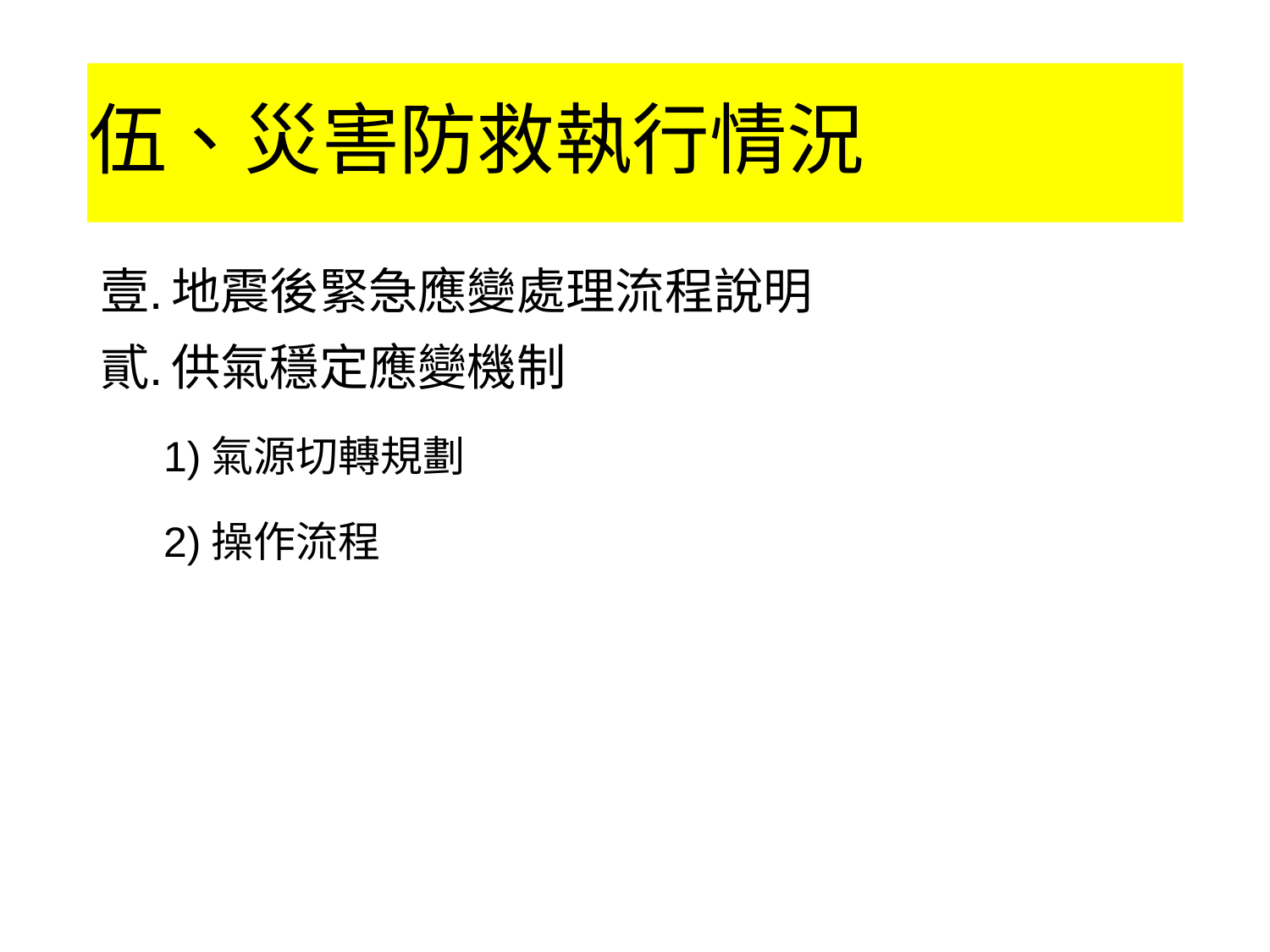

# 伍、災害防救執行情況
地震後緊急應變處理流程說明
供氣穩定應變機制
氣源切轉規劃
操作流程